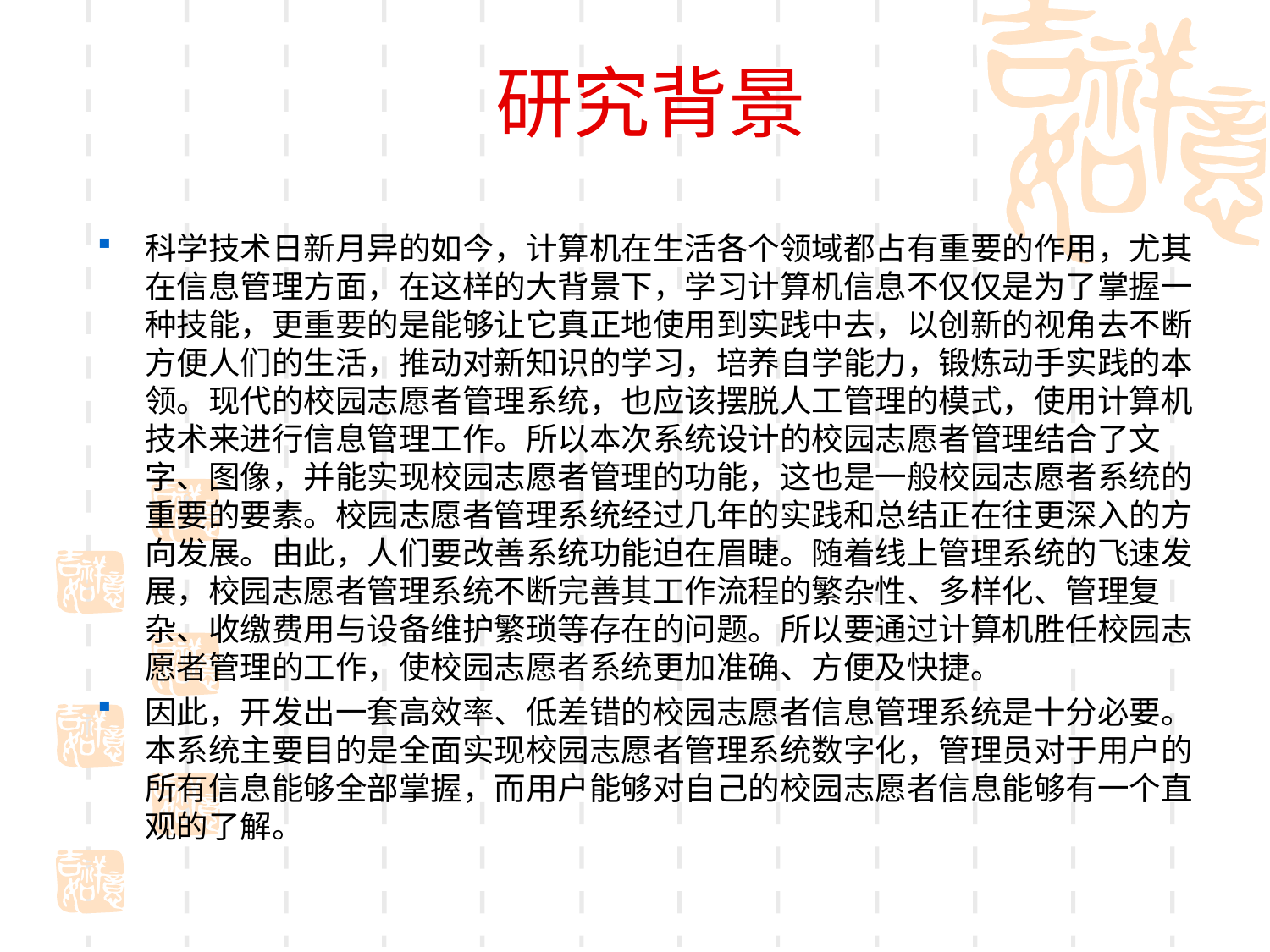

# 研究背景
科学技术日新月异的如今，计算机在生活各个领域都占有重要的作用，尤其在信息管理方面，在这样的大背景下，学习计算机信息不仅仅是为了掌握一种技能，更重要的是能够让它真正地使用到实践中去，以创新的视角去不断方便人们的生活，推动对新知识的学习，培养自学能力，锻炼动手实践的本领。现代的校园志愿者管理系统，也应该摆脱人工管理的模式，使用计算机技术来进行信息管理工作。所以本次系统设计的校园志愿者管理结合了文字、图像，并能实现校园志愿者管理的功能，这也是一般校园志愿者系统的重要的要素。校园志愿者管理系统经过几年的实践和总结正在往更深入的方向发展。由此，人们要改善系统功能迫在眉睫。随着线上管理系统的飞速发展，校园志愿者管理系统不断完善其工作流程的繁杂性、多样化、管理复杂、收缴费用与设备维护繁琐等存在的问题。所以要通过计算机胜任校园志愿者管理的工作，使校园志愿者系统更加准确、方便及快捷。
因此，开发出一套高效率、低差错的校园志愿者信息管理系统是十分必要。本系统主要目的是全面实现校园志愿者管理系统数字化，管理员对于用户的所有信息能够全部掌握，而用户能够对自己的校园志愿者信息能够有一个直观的了解。